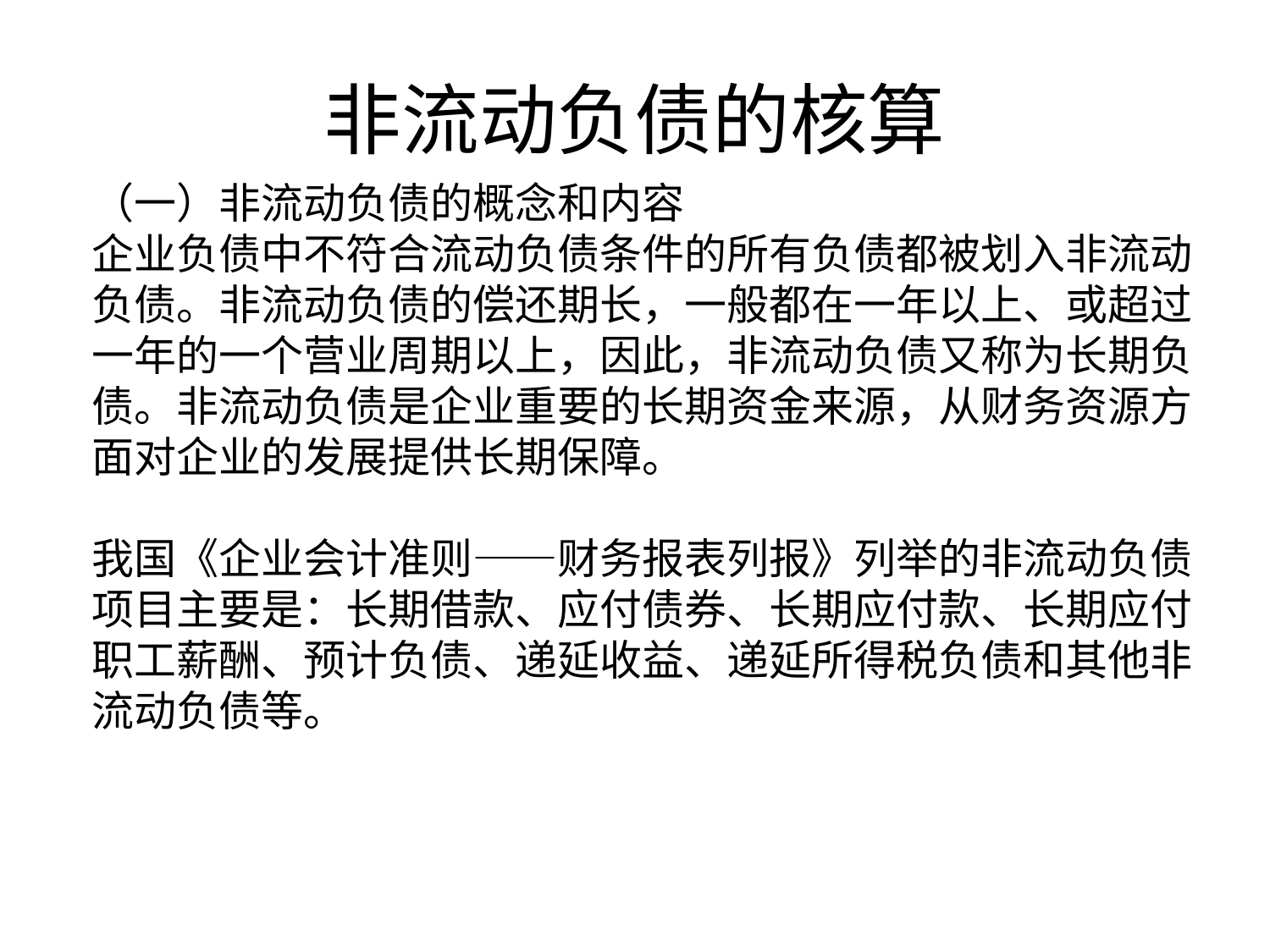

# 非流动负债的核算
（一）非流动负债的概念和内容
企业负债中不符合流动负债条件的所有负债都被划入非流动负债。非流动负债的偿还期长，一般都在一年以上、或超过一年的一个营业周期以上，因此，非流动负债又称为长期负债。非流动负债是企业重要的长期资金来源，从财务资源方面对企业的发展提供长期保障。

我国《企业会计准则——财务报表列报》列举的非流动负债项目主要是：长期借款、应付债券、长期应付款、长期应付职工薪酬、预计负债、递延收益、递延所得税负债和其他非流动负债等。